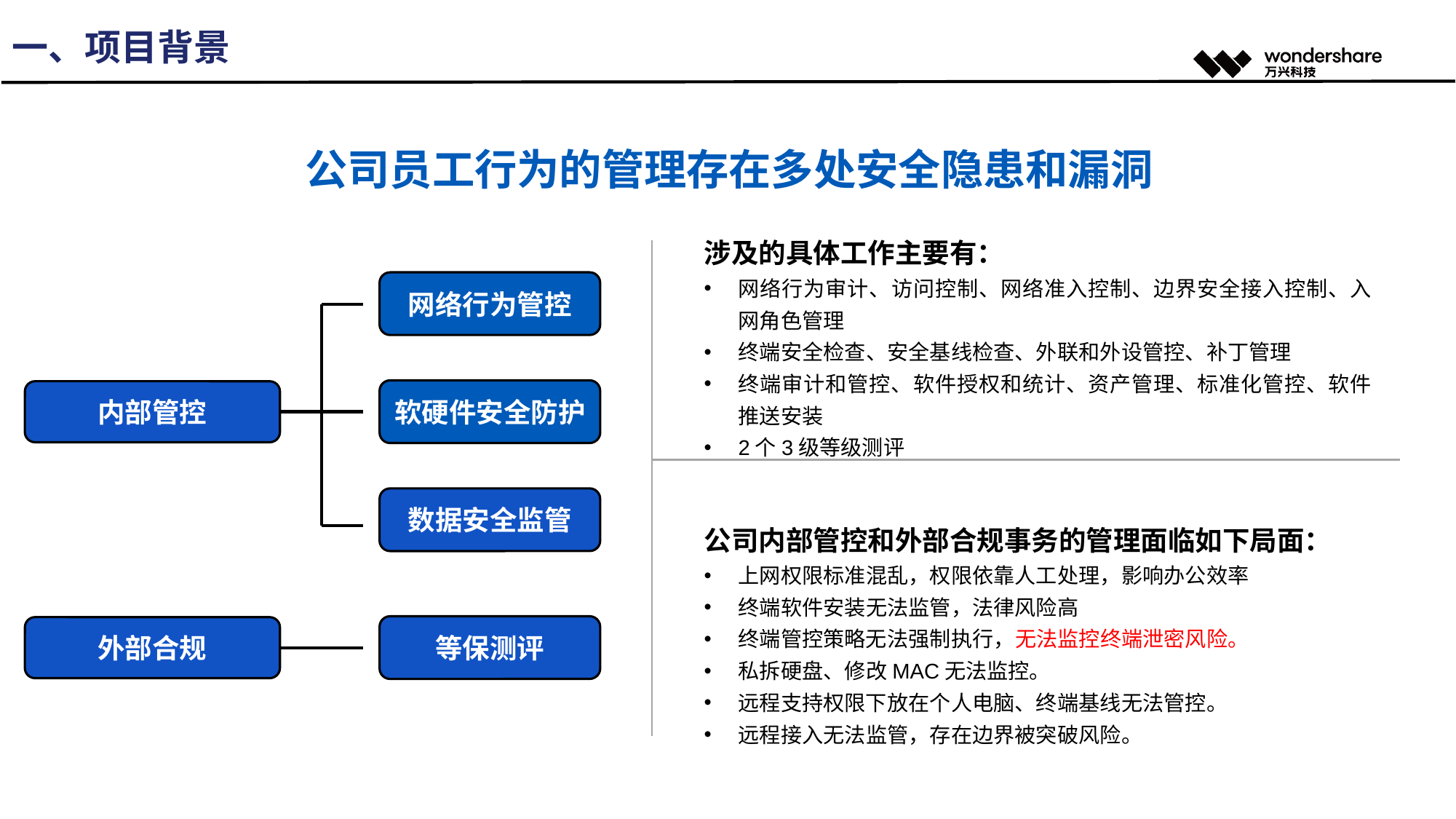

一、项目背景
公司员工行为的管理存在多处安全隐患和漏洞
涉及的具体工作主要有：
网络行为审计、访问控制、网络准入控制、边界安全接入控制、入网角色管理
终端安全检查、安全基线检查、外联和外设管控、补丁管理
终端审计和管控、软件授权和统计、资产管理、标准化管控、软件推送安装
2个3级等级测评
网络行为管控
软硬件安全防护
内部管控
数据安全监管
公司内部管控和外部合规事务的管理面临如下局面：
上网权限标准混乱，权限依靠人工处理，影响办公效率
终端软件安装无法监管，法律风险高
终端管控策略无法强制执行，无法监控终端泄密风险。
私拆硬盘、修改MAC无法监控。
远程支持权限下放在个人电脑、终端基线无法管控。
远程接入无法监管，存在边界被突破风险。

等保测评
外部合规